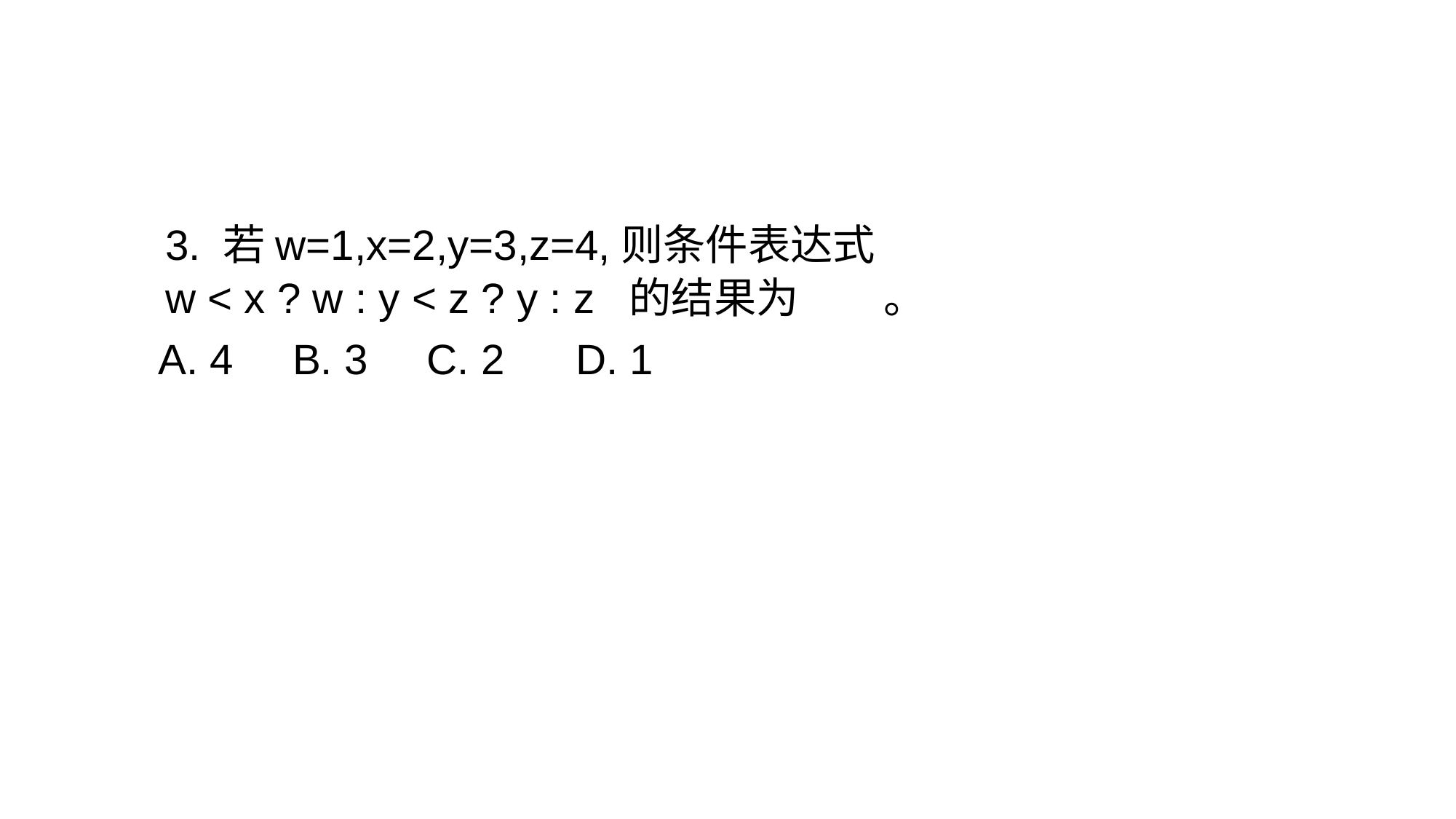

#
3. 若w=1,x=2,y=3,z=4,则条件表达式
w < x ? w : y < z ? y : z  的结果为         。
    A. 4     B. 3     C. 2      D. 1